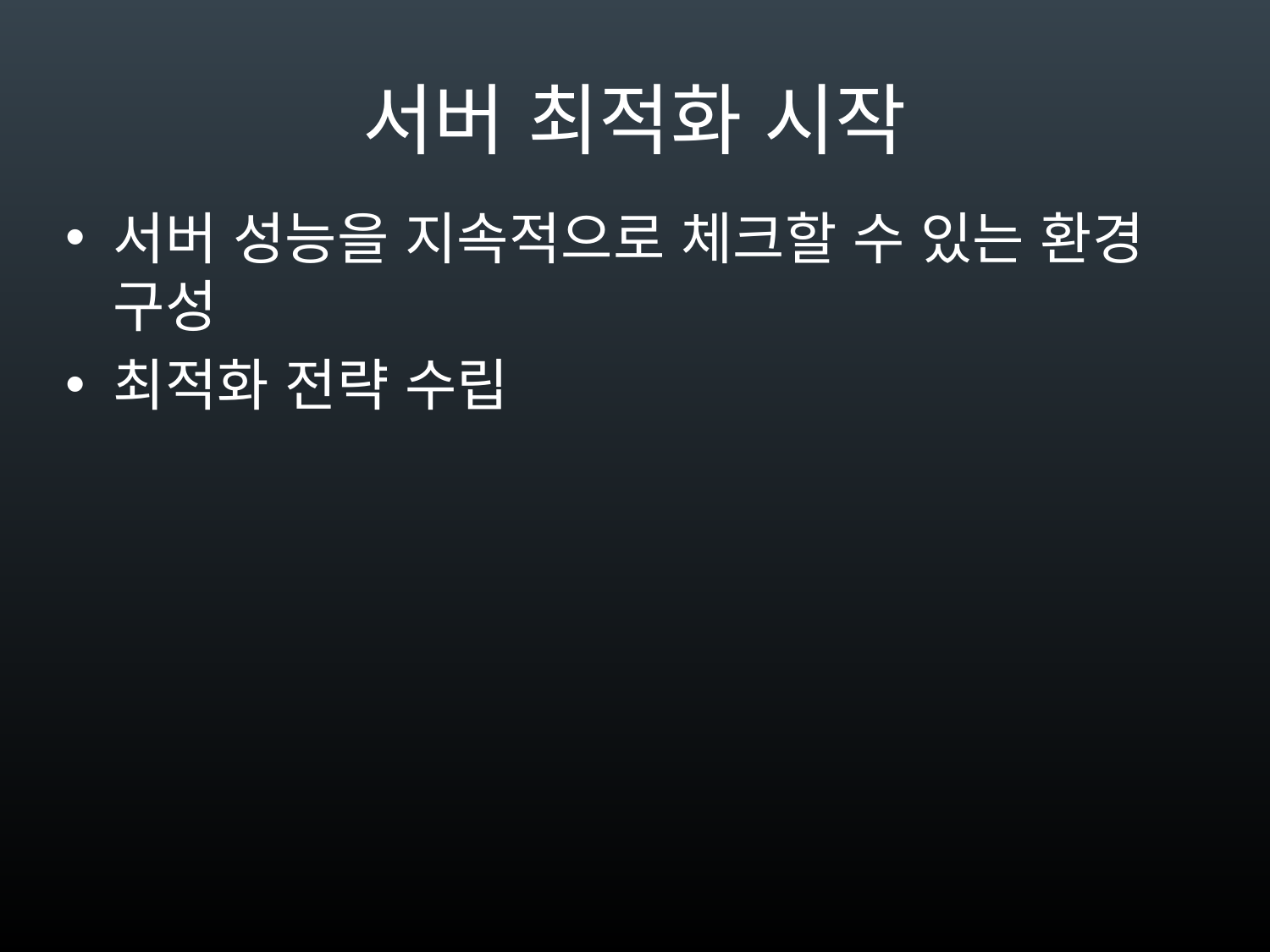

# 서버 최적화 시작
서버 성능을 지속적으로 체크할 수 있는 환경 구성
최적화 전략 수립